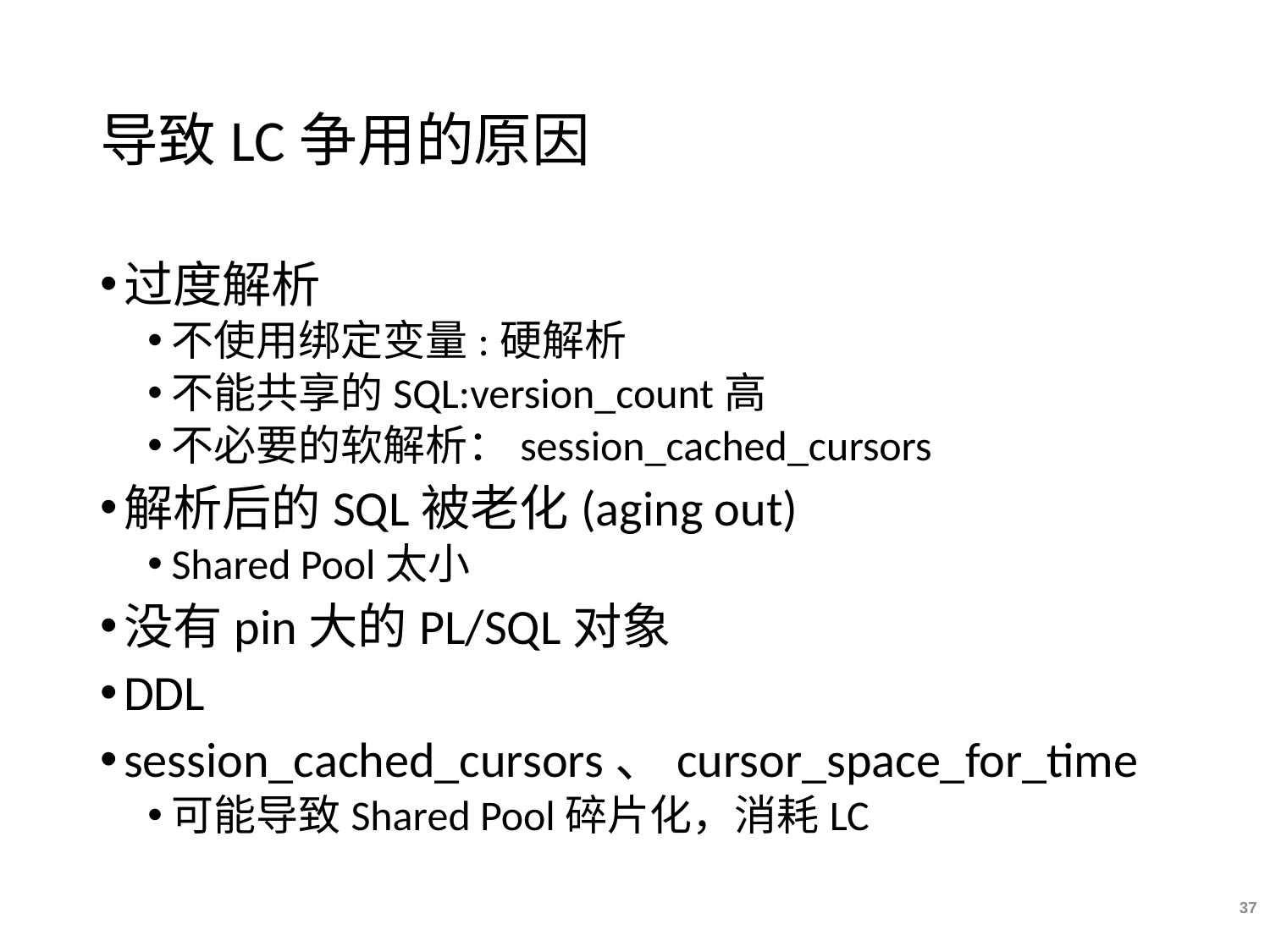

# 导致LC争用的原因
过度解析
不使用绑定变量:硬解析
不能共享的SQL:version_count高
不必要的软解析：session_cached_cursors
解析后的SQL被老化(aging out)
Shared Pool太小
没有pin大的PL/SQL对象
DDL
session_cached_cursors、cursor_space_for_time
可能导致Shared Pool碎片化，消耗LC

37